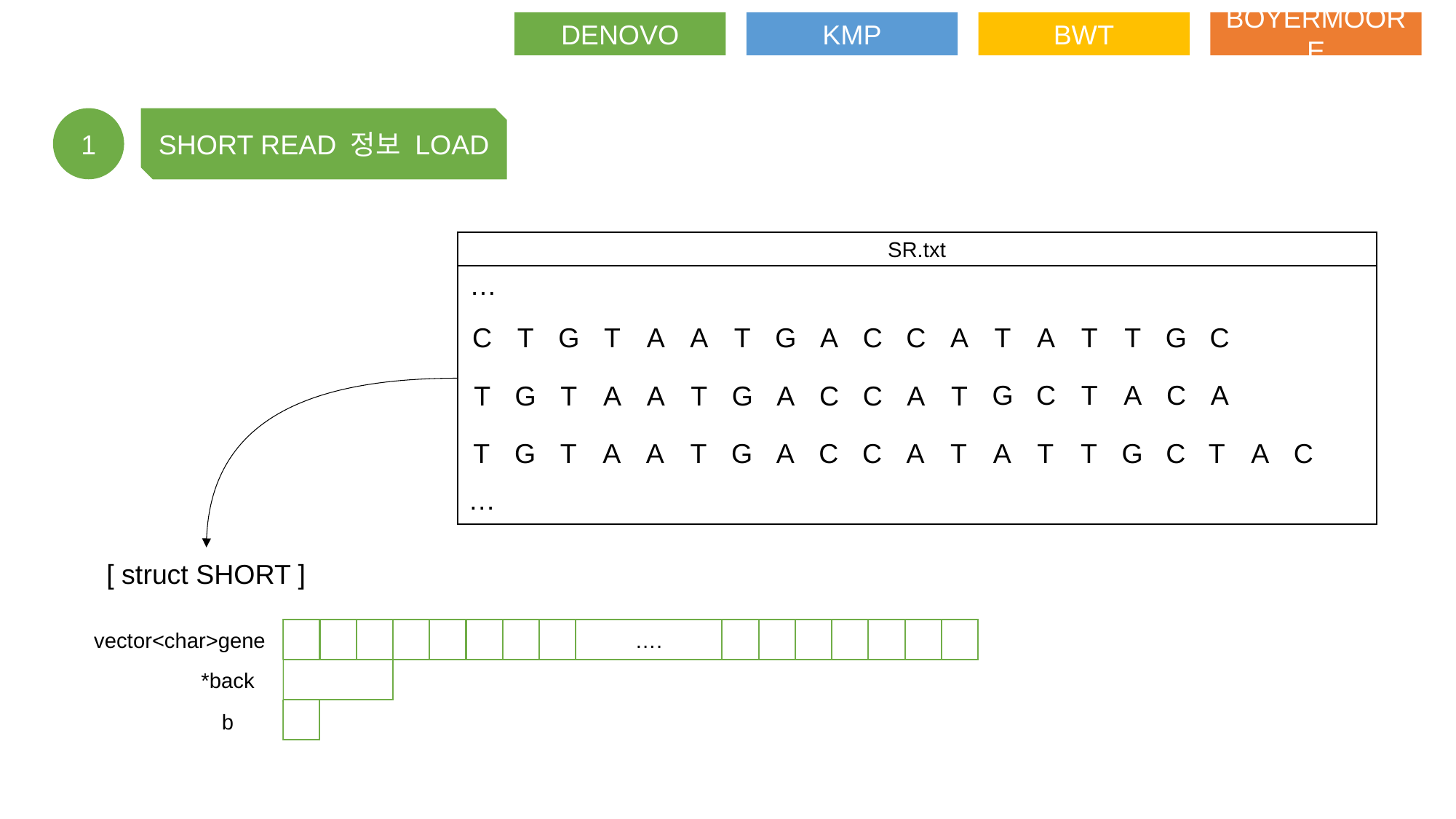

DENOVO
KMP
BWT
BOYERMOORE
1
SHORT READ 정보 LOAD

SR.txt
…
C
T
G
T
A
A
T

G
A
C
C
A
T
A
T
T
G
C
G
C

T
A
C
A
T
G
T
A
A
T

G
A
C
C
A
T
T
G
T
A
A
T

G
A
C
C
A
T
A
T
T
G
C

T
A
C
…
[ struct SHORT ]
vector<char>gene

….

*back

b